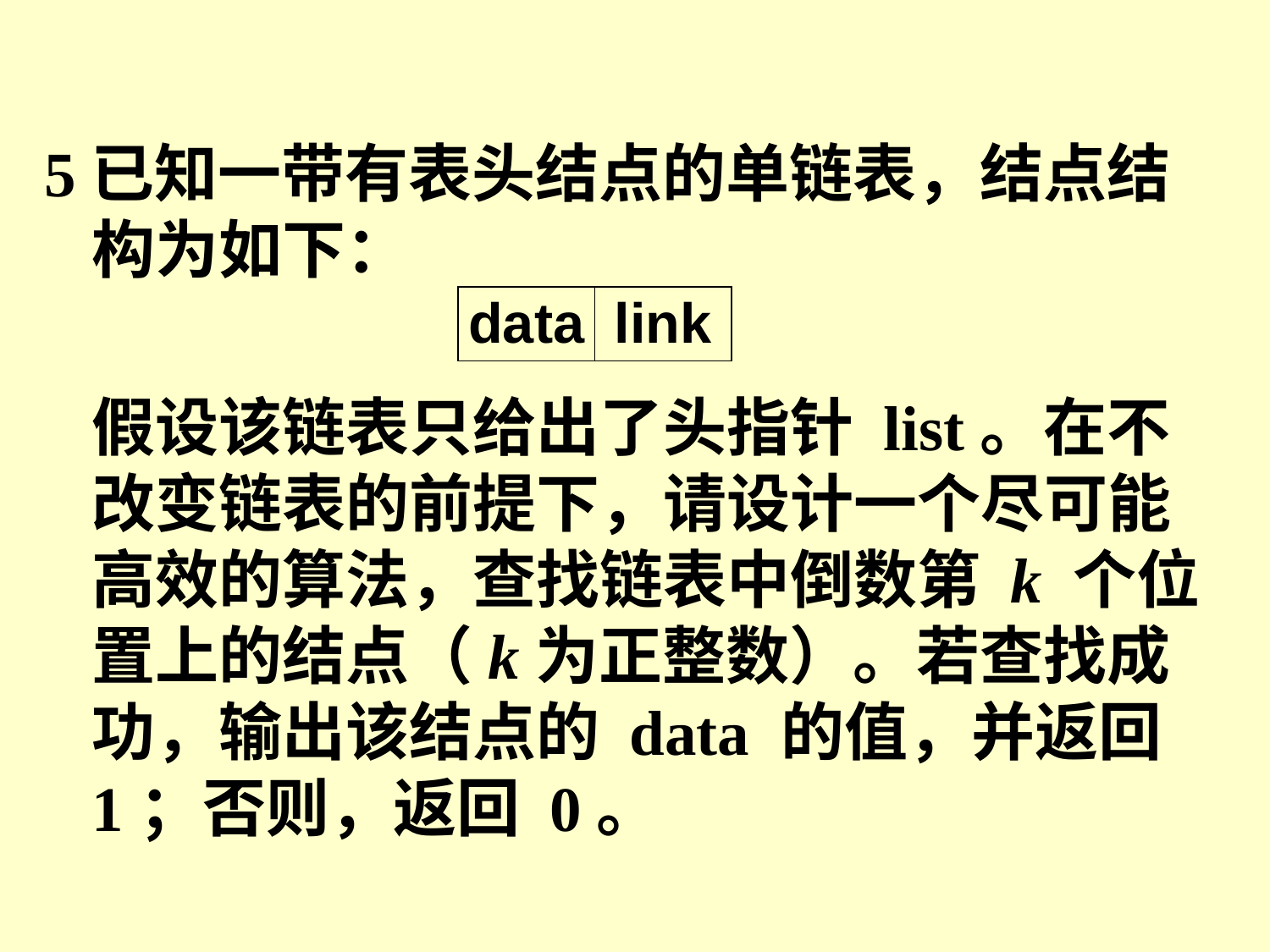

5已知一带有表头结点的单链表，结点结构为如下：

	假设该链表只给出了头指针 list。在不改变链表的前提下，请设计一个尽可能高效的算法，查找链表中倒数第 k 个位置上的结点（k为正整数）。若查找成功，输出该结点的 data 的值，并返回 1；否则，返回 0。
data
link